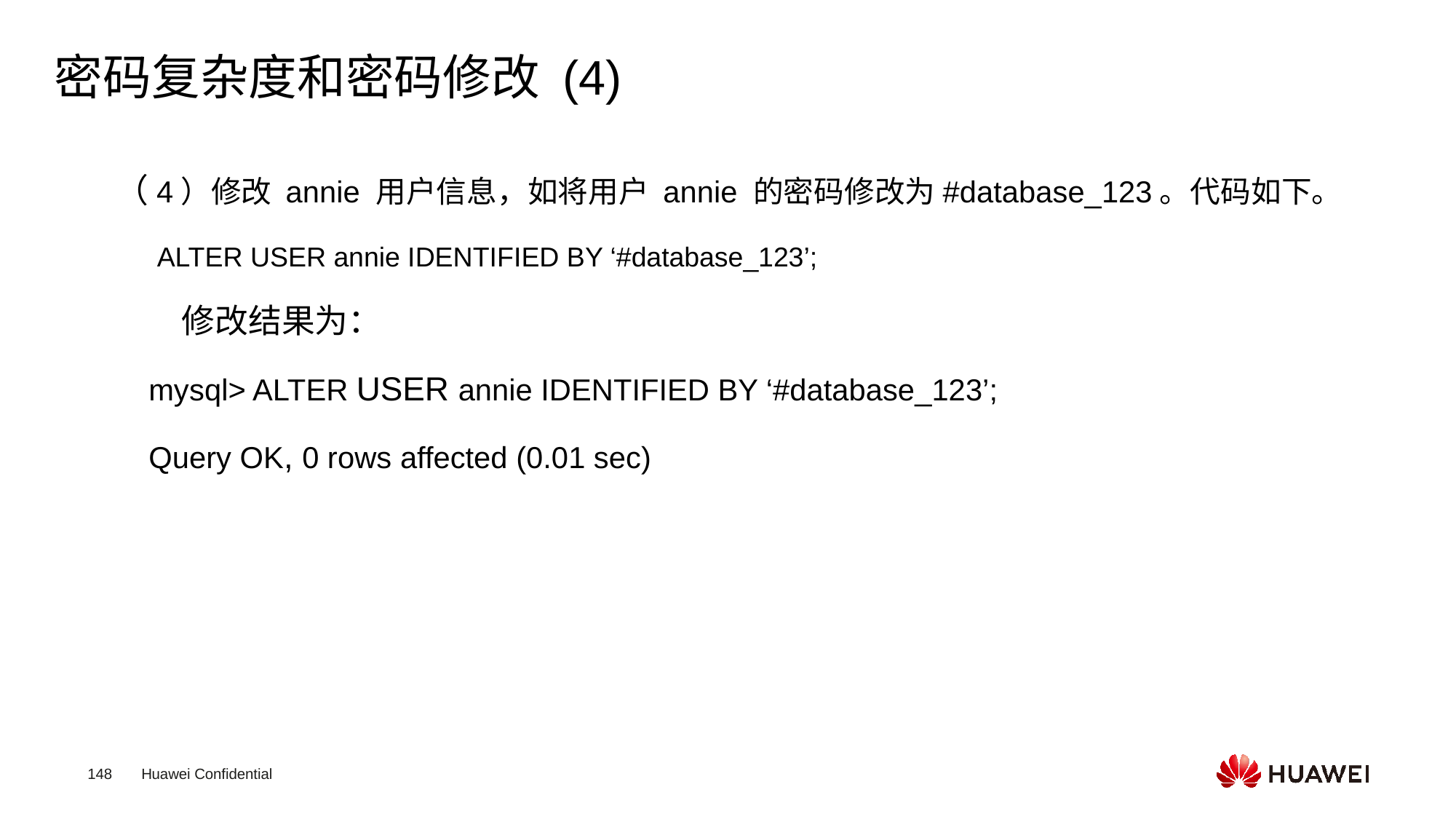

# 密码复杂度和密码修改 (4)
（4）修改 annie 用户信息，如将用户 annie 的密码修改为#database_123。代码如下。
     ALTER USER annie IDENTIFIED BY ‘#database_123’;
修改结果为：
    mysql> ALTER USER annie IDENTIFIED BY ‘#database_123’;
    Query OK, 0 rows affected (0.01 sec)

Text
Text
Text
Text
Text
Text
Text
Text
Text
Text
Text
Text
Text
Text
Text
Text
Text
Text
Text
Text
Text
Text
Text
Text
Text
Text
Text
Text
Text
Text
Text
Text
Text
Text
Text
Text
Text
Text
Text
Text
Text
Text
Text
Text
Text
Text